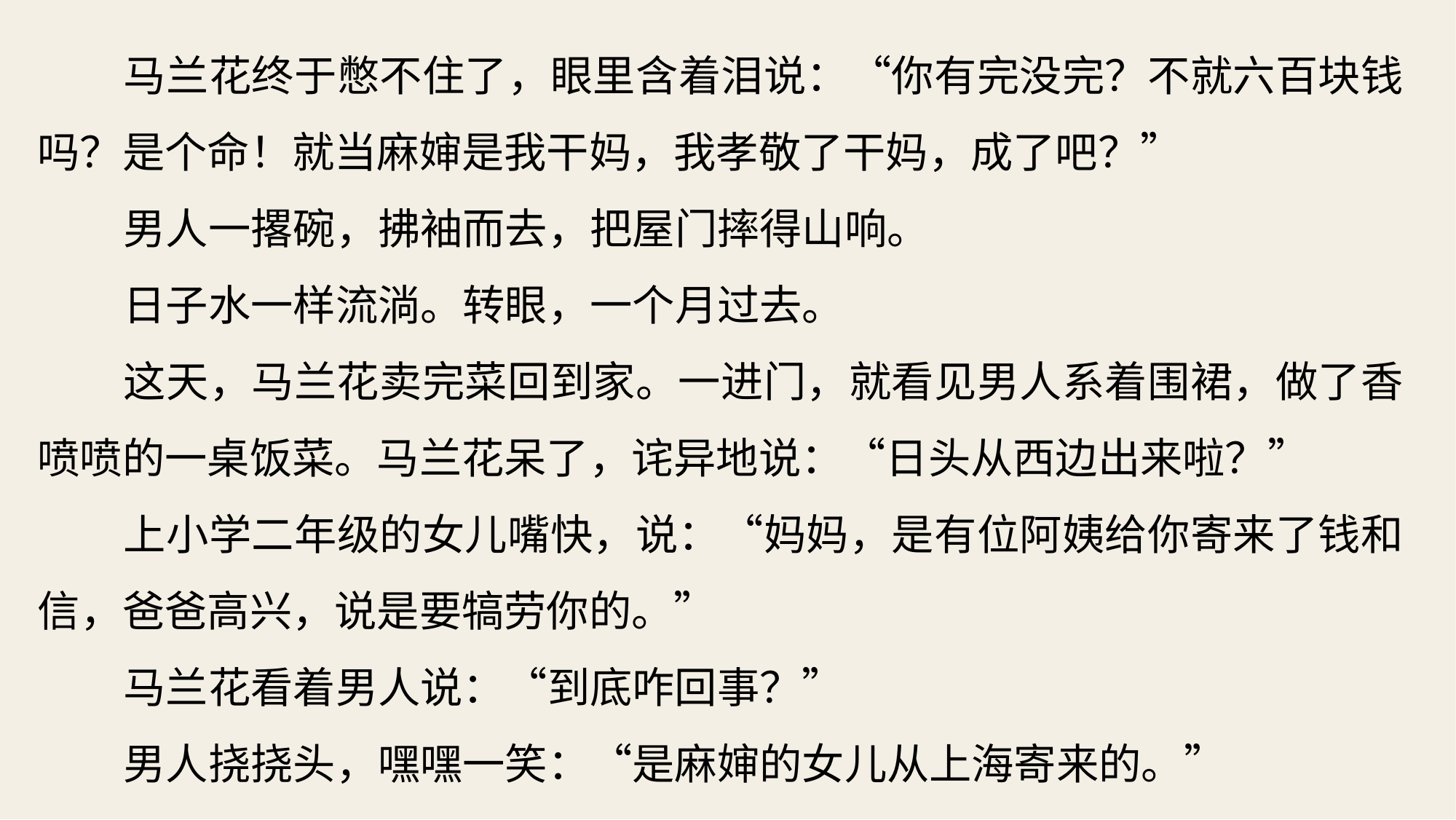

马兰花终于憋不住了，眼里含着泪说：“你有完没完？不就六百块钱吗？是个命！就当麻婶是我干妈，我孝敬了干妈，成了吧？”
男人一撂碗，拂袖而去，把屋门摔得山响。
日子水一样流淌。转眼，一个月过去。
这天，马兰花卖完菜回到家。一进门，就看见男人系着围裙，做了香喷喷的一桌饭菜。马兰花呆了，诧异地说：“日头从西边出来啦？”
上小学二年级的女儿嘴快，说：“妈妈，是有位阿姨给你寄来了钱和信，爸爸高兴，说是要犒劳你的。”
马兰花看着男人说：“到底咋回事？”
男人挠挠头，嘿嘿一笑：“是麻婶的女儿从上海寄来的。”